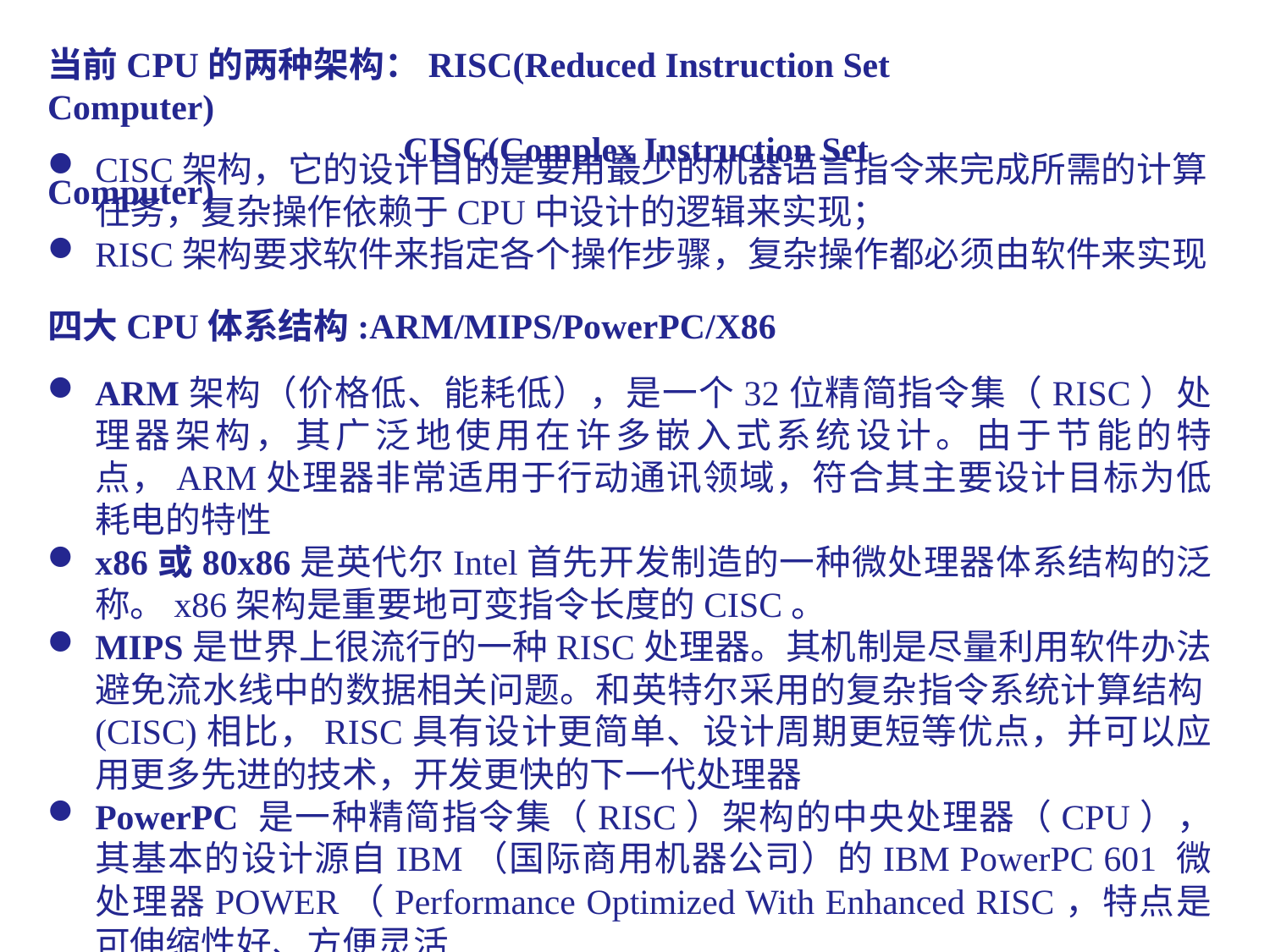

当前CPU的两种架构：RISC(Reduced Instruction Set Computer)
                                        CISC(Complex Instruction Set Computer)
CISC架构，它的设计目的是要用最少的机器语言指令来完成所需的计算任务，复杂操作依赖于CPU中设计的逻辑来实现；
RISC架构要求软件来指定各个操作步骤，复杂操作都必须由软件来实现
四大CPU体系结构:ARM/MIPS/PowerPC/X86
ARM架构（价格低、能耗低），是一个32位精简指令集（RISC）处理器架构，其广泛地使用在许多嵌入式系统设计。由于节能的特点，ARM处理器非常适用于行动通讯领域，符合其主要设计目标为低耗电的特性
x86或80x86是英代尔Intel首先开发制造的一种微处理器体系结构的泛称。x86架构是重要地可变指令长度的CISC。
MIPS是世界上很流行的一种RISC处理器。其机制是尽量利用软件办法避免流水线中的数据相关问题。和英特尔采用的复杂指令系统计算结构(CISC)相比，RISC具有设计更简单、设计周期更短等优点，并可以应用更多先进的技术，开发更快的下一代处理器
PowerPC 是一种精简指令集（RISC）架构的中央处理器（CPU），其基本的设计源自IBM（国际商用机器公司）的IBM PowerPC 601 微处理器POWER（Performance Optimized With Enhanced RISC，特点是可伸缩性好、方便灵活